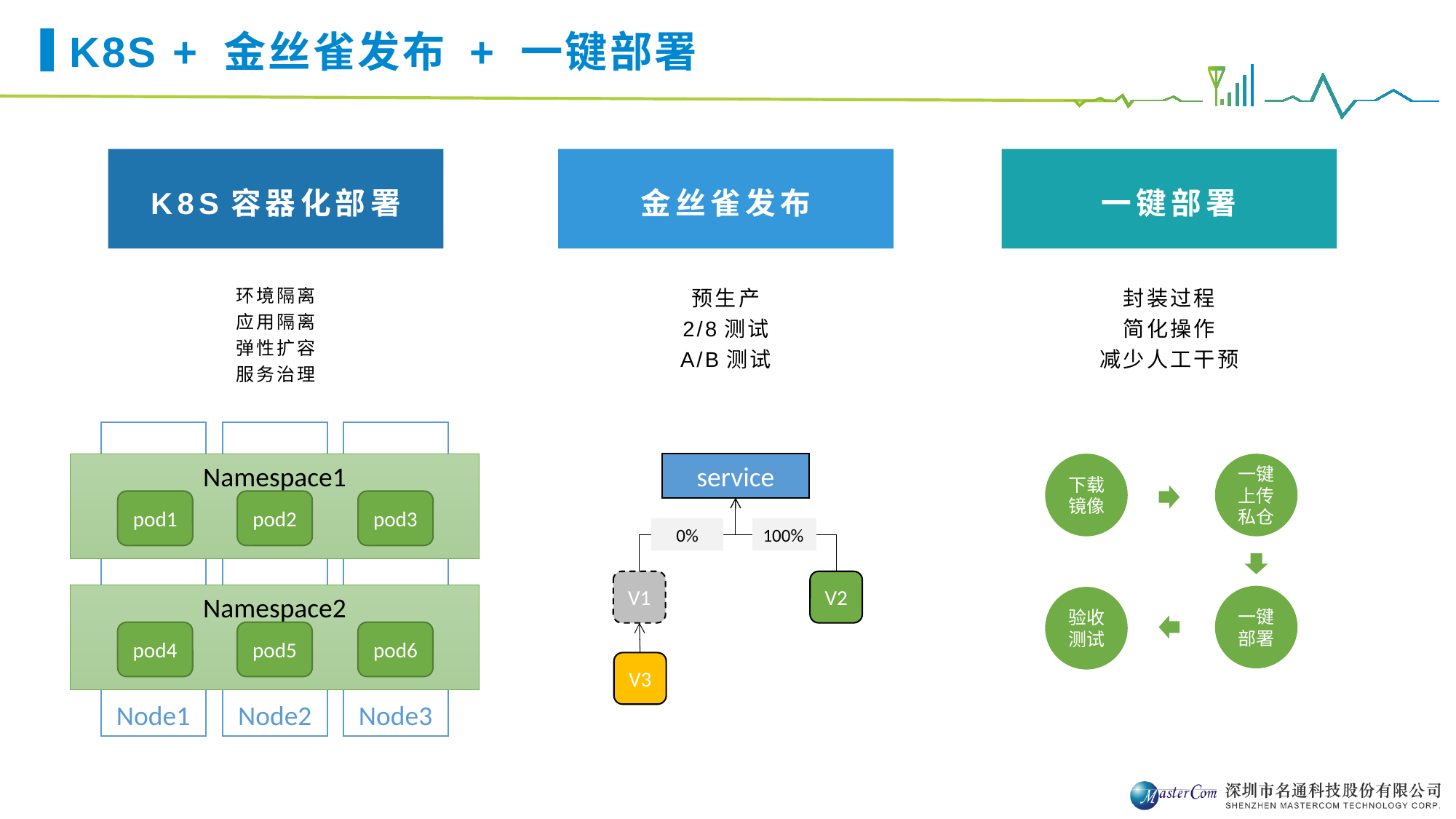

# K8S + 金丝雀发布 + 一键部署
K8S容器化部署
金丝雀发布
一键部署
环境隔离
应用隔离
弹性扩容
服务治理

预生产
2/8测试
A/B测试

封装过程
简化操作
减少人工干预
Node1
Node2
Node3
Namespace1
service
0%
100%
V1
V2
V3
下载镜像
一键上传私仓

pod1
pod2
pod3

Namespace2
一键部署
验收测试

pod4
pod5
pod6